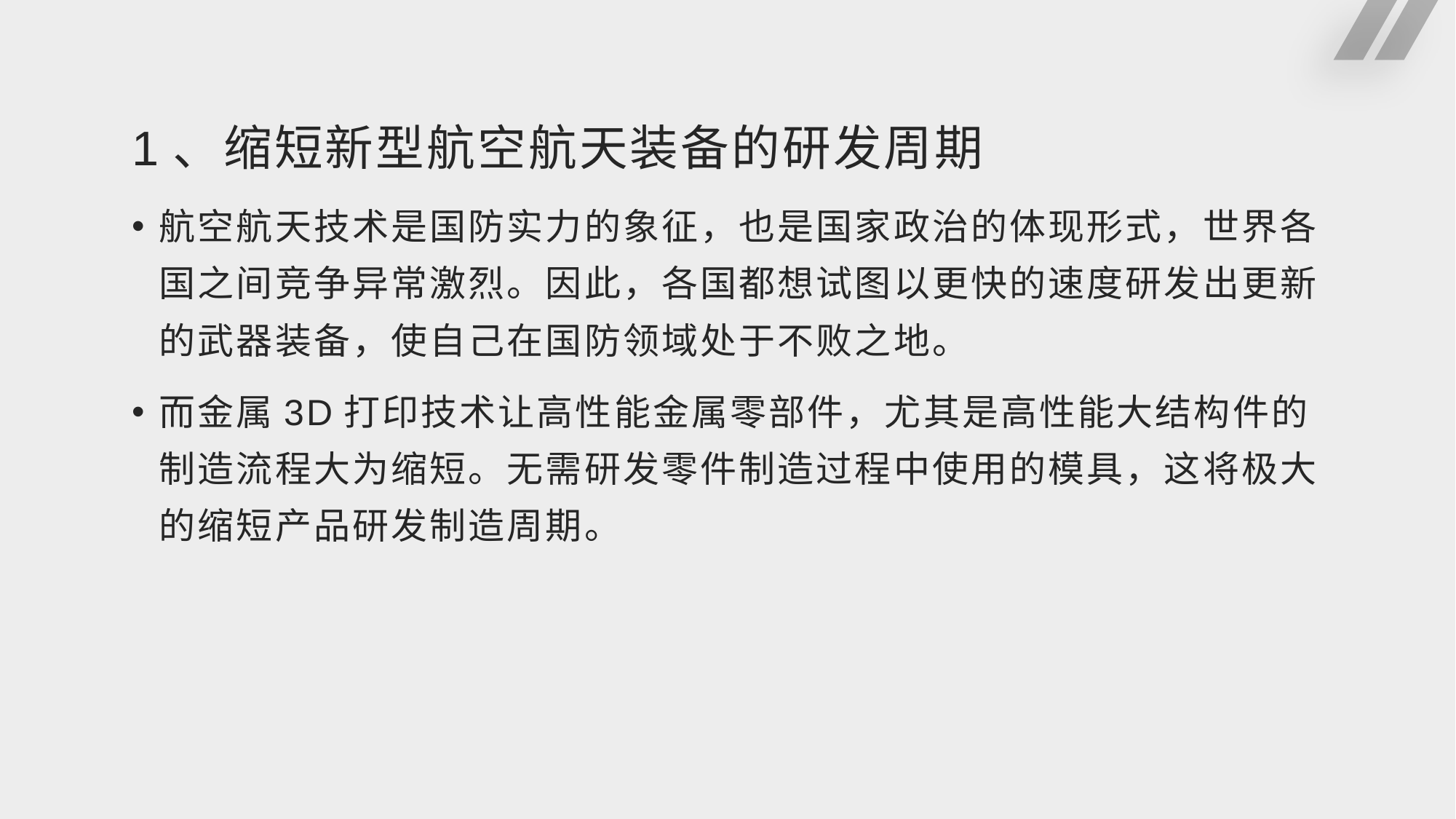

1、缩短新型航空航天装备的研发周期
航空航天技术是国防实力的象征，也是国家政治的体现形式，世界各国之间竞争异常激烈。因此，各国都想试图以更快的速度研发出更新的武器装备，使自己在国防领域处于不败之地。
而金属3D打印技术让高性能金属零部件，尤其是高性能大结构件的制造流程大为缩短。无需研发零件制造过程中使用的模具，这将极大的缩短产品研发制造周期。